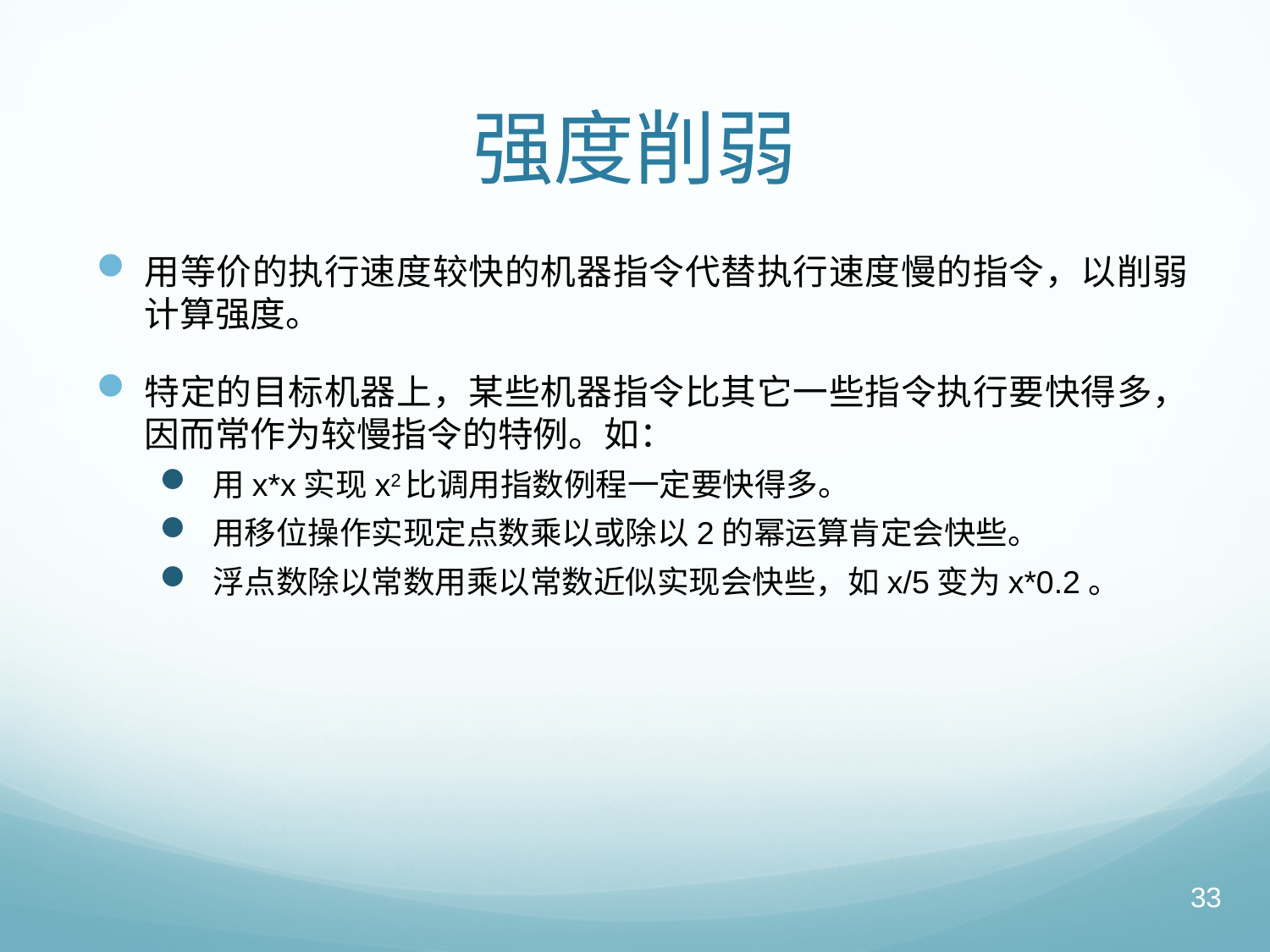

# 强度削弱
用等价的执行速度较快的机器指令代替执行速度慢的指令，以削弱计算强度。
特定的目标机器上，某些机器指令比其它一些指令执行要快得多，因而常作为较慢指令的特例。如：
用x*x实现x2比调用指数例程一定要快得多。
用移位操作实现定点数乘以或除以2的幂运算肯定会快些。
浮点数除以常数用乘以常数近似实现会快些，如x/5变为x*0.2。
33